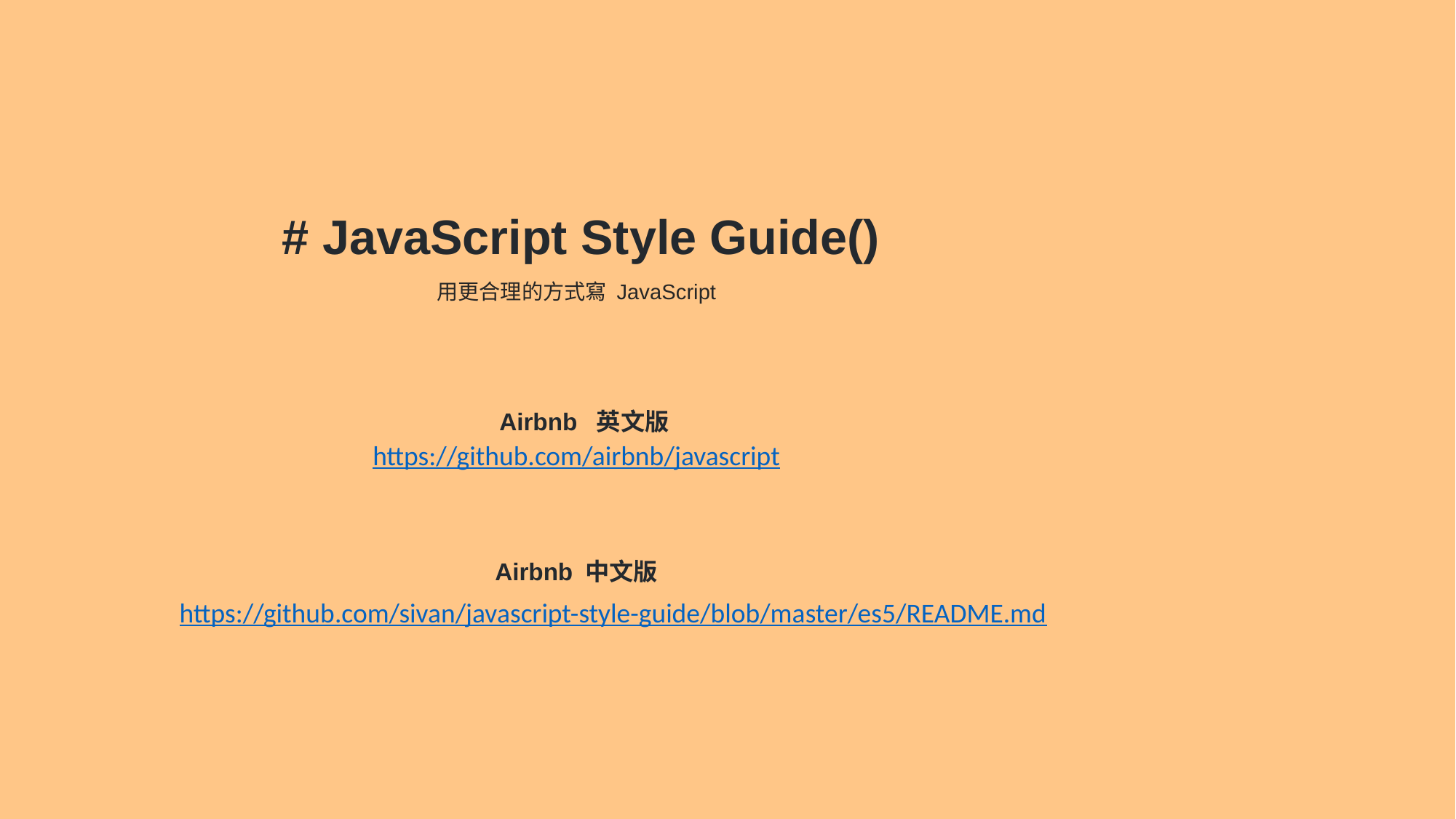

# JavaScript Style Guide()
用更合理的方式寫 JavaScript
Airbnb  英文版
https://github.com/airbnb/javascript
Airbnb 中文版
https://github.com/sivan/javascript-style-guide/blob/master/es5/README.md